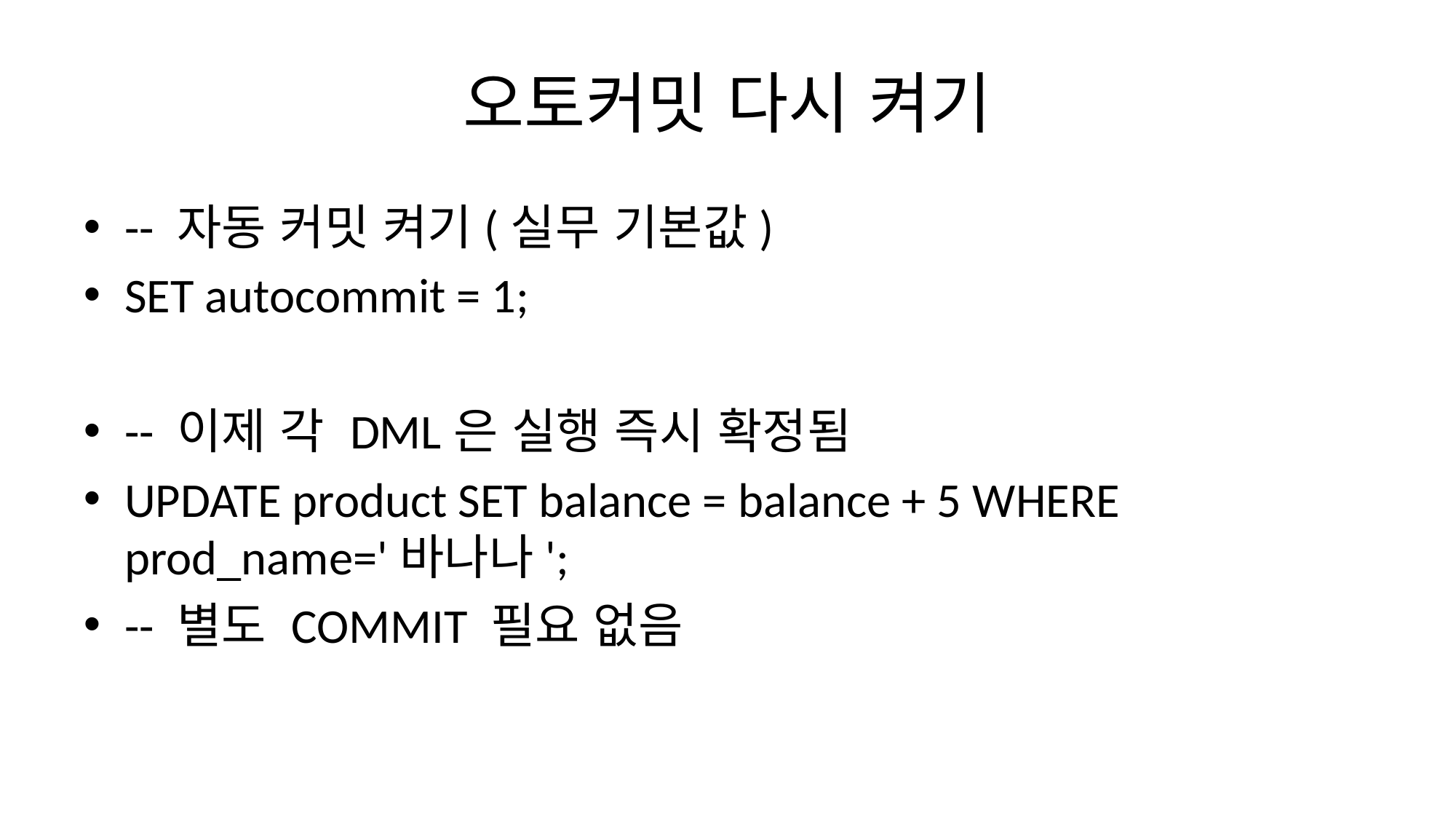

# 오토커밋 다시 켜기
-- 자동 커밋 켜기(실무 기본값)
SET autocommit = 1;

-- 이제 각 DML은 실행 즉시 확정됨
UPDATE product SET balance = balance + 5 WHERE prod_name='바나나';
-- 별도 COMMIT 필요 없음